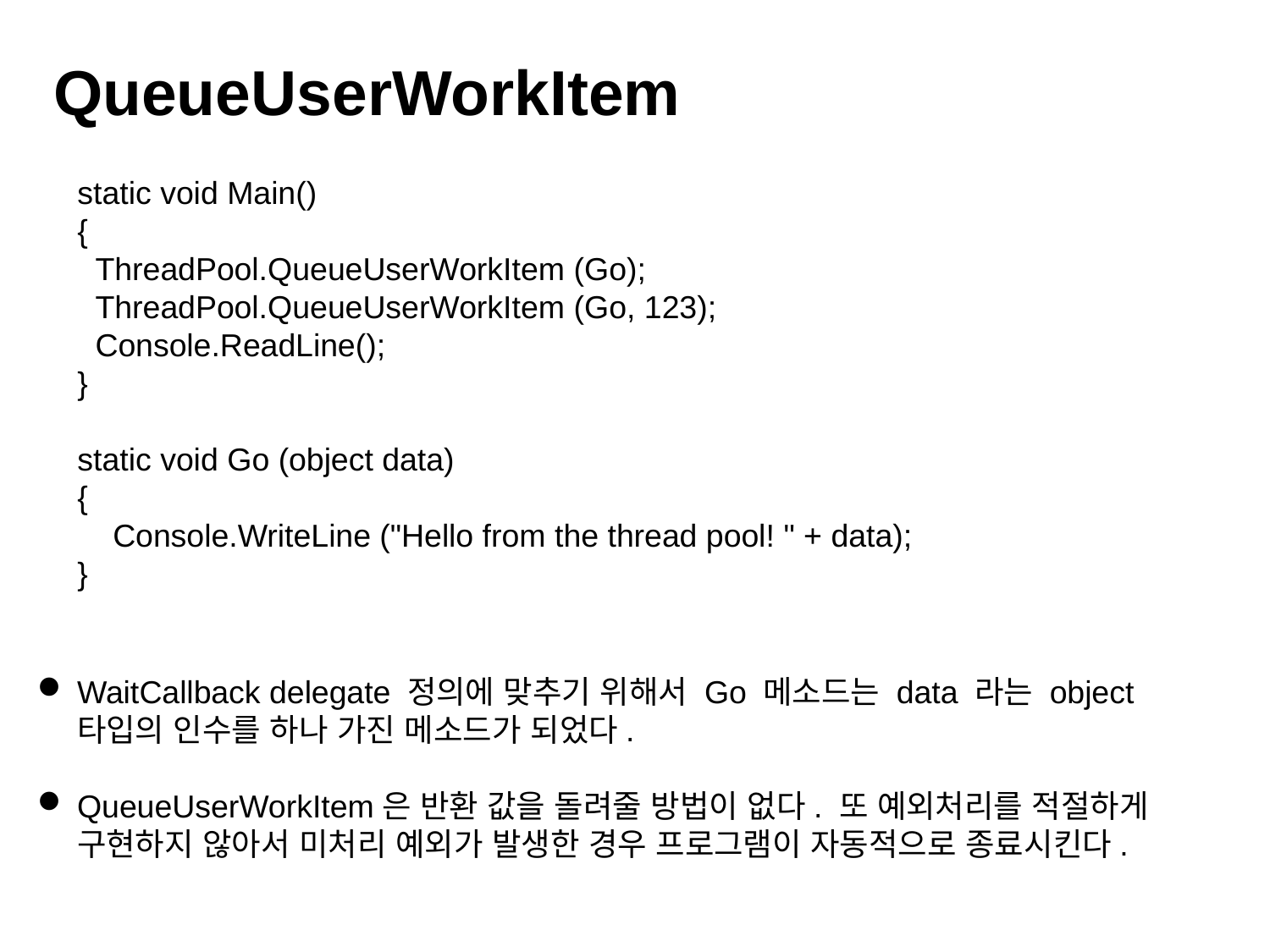

QueueUserWorkItem
static void Main()
{
  ThreadPool.QueueUserWorkItem (Go);
  ThreadPool.QueueUserWorkItem (Go, 123);
  Console.ReadLine();
}

static void Go (object data)
{
    Console.WriteLine ("Hello from the thread pool! " + data);
}
WaitCallback delegate 정의에 맞추기 위해서 Go 메소드는 data 라는 object 타입의 인수를 하나 가진 메소드가 되었다.
QueueUserWorkItem은 반환 값을 돌려줄 방법이 없다. 또 예외처리를 적절하게 구현하지 않아서 미처리 예외가 발생한 경우 프로그램이 자동적으로 종료시킨다.